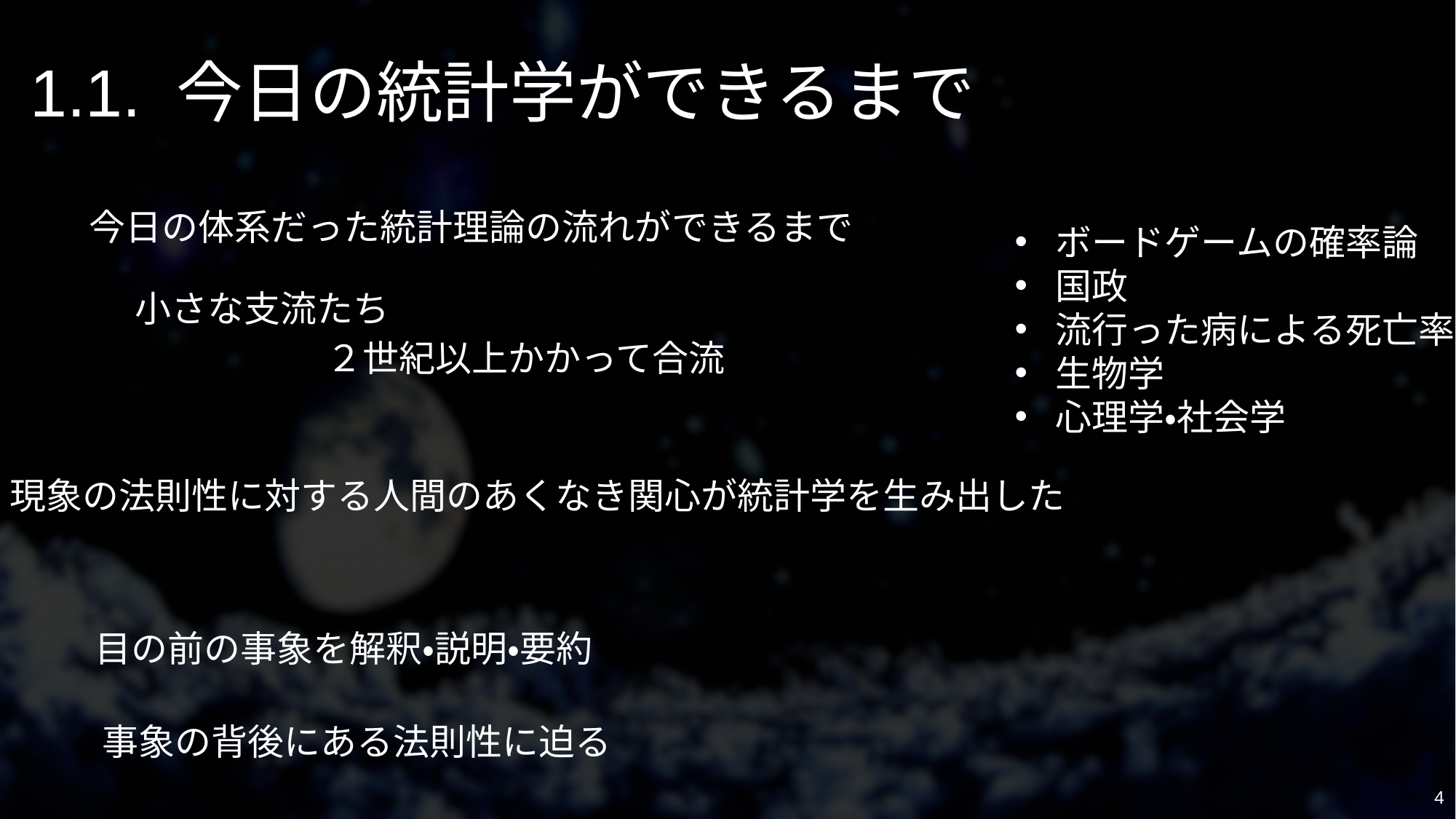

# 1.1. 今日の統計学ができるまで
今日の体系だった統計理論の流れができるまで
ボードゲームの確率論
国政
流行った病による死亡率
生物学
心理学・社会学
小さな支流たち
２世紀以上かかって合流
現象の法則性に対する人間のあくなき関心が統計学を生み出した
目の前の事象を解釈・説明・要約
事象の背後にある法則性に迫る
4